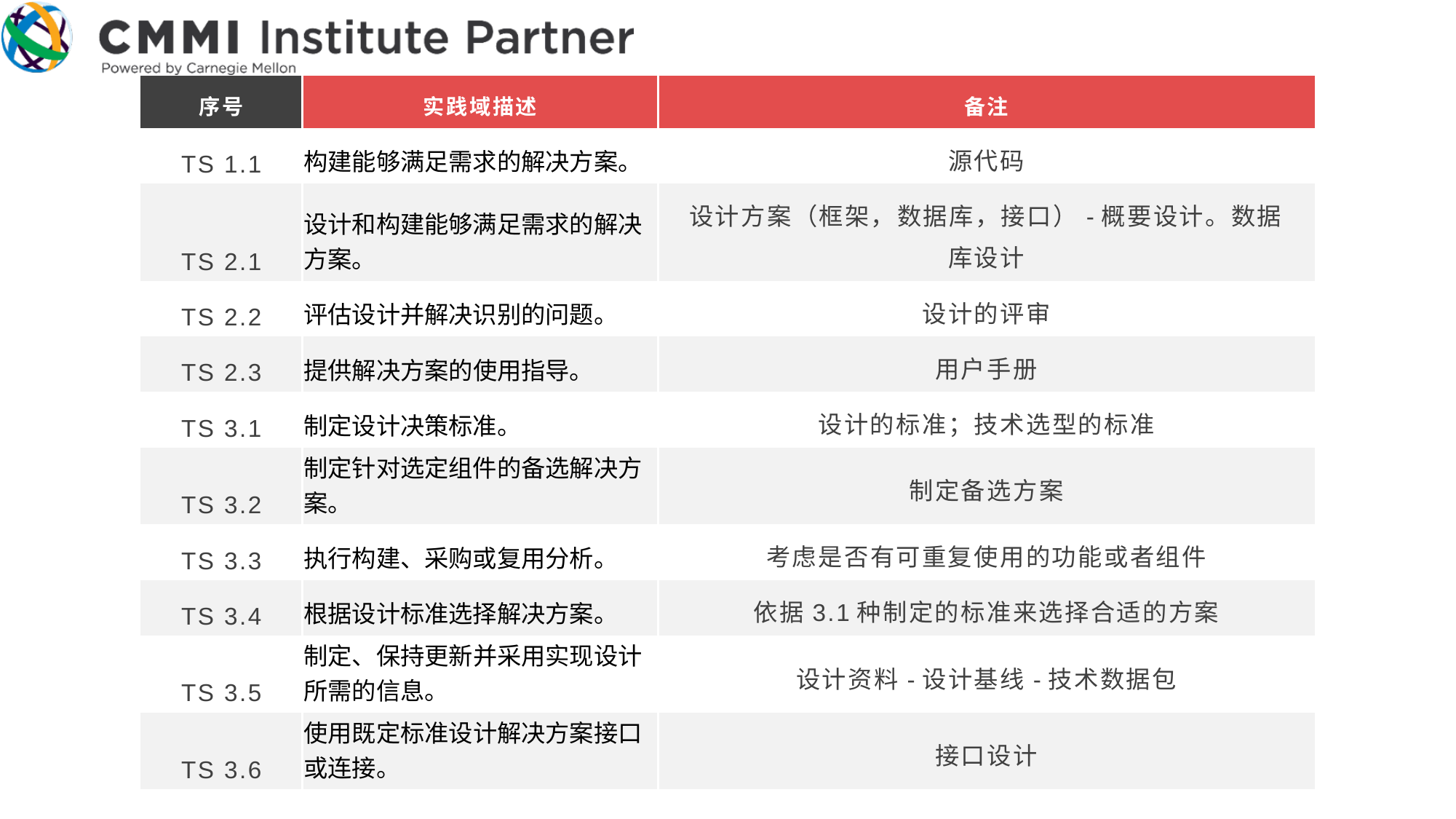

）
| 序号 | 实践域描述 | 备注 |
| --- | --- | --- |
| TS 1.1 | 构建能够满足需求的解决方案。 | 源代码 |
| TS 2.1 | 设计和构建能够满足需求的解决方案。 | 设计方案（框架，数据库，接口）-概要设计。数据库设计 |
| TS 2.2 | 评估设计并解决识别的问题。 | 设计的评审 |
| TS 2.3 | 提供解决方案的使用指导。 | 用户手册 |
| TS 3.1 | 制定设计决策标准。 | 设计的标准；技术选型的标准 |
| TS 3.2 | 制定针对选定组件的备选解决方案。 | 制定备选方案 |
| TS 3.3 | 执行构建、采购或复用分析。 | 考虑是否有可重复使用的功能或者组件 |
| TS 3.4 | 根据设计标准选择解决方案。 | 依据3.1种制定的标准来选择合适的方案 |
| TS 3.5 | 制定、保持更新并采用实现设计所需的信息。 | 设计资料-设计基线-技术数据包 |
| TS 3.6 | 使用既定标准设计解决方案接口或连接。 | 接口设计 |